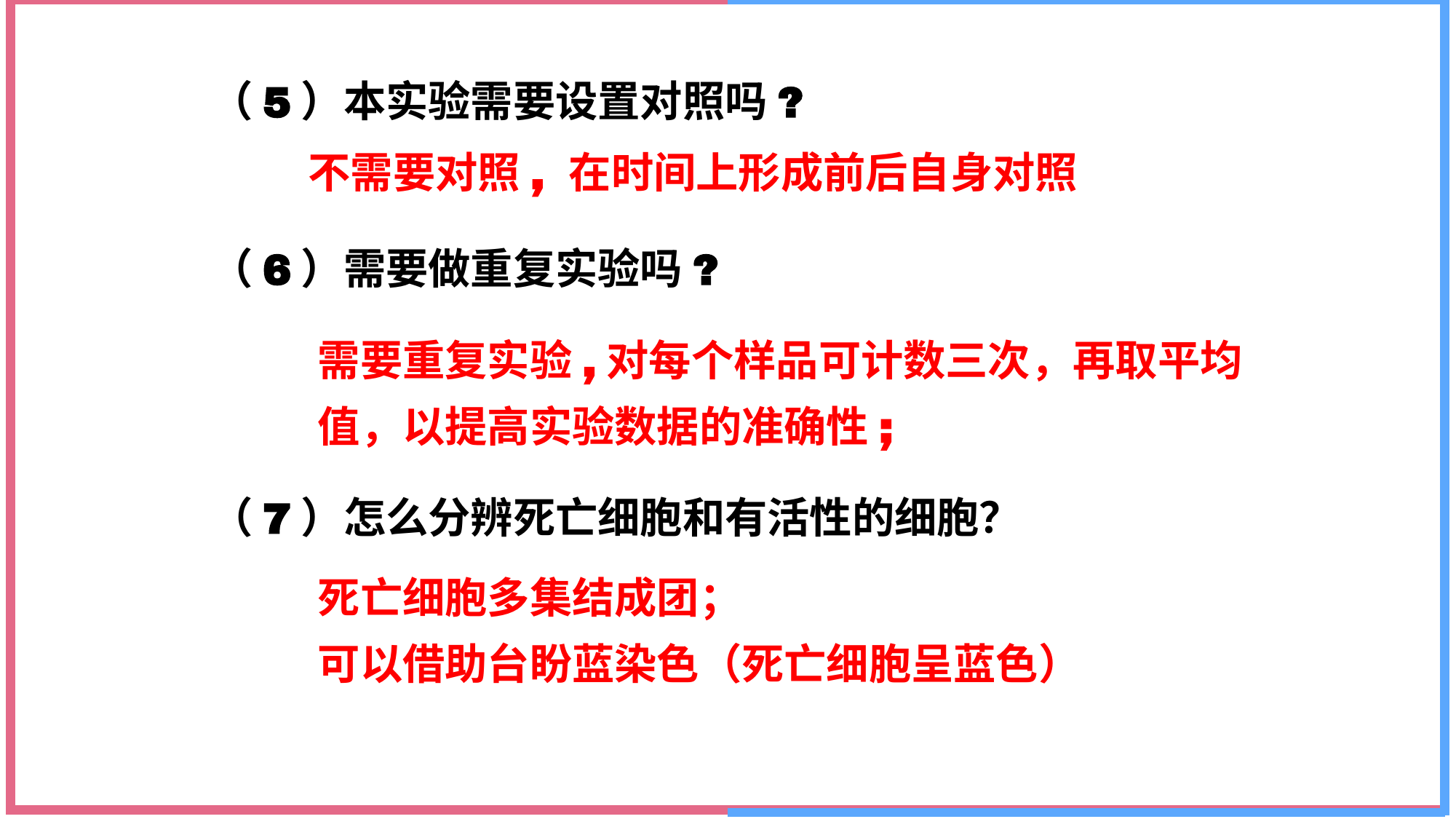

（5）本实验需要设置对照吗?
不需要对照, 在时间上形成前后自身对照
（6）需要做重复实验吗?
需要重复实验,对每个样品可计数三次，再取平均值，以提高实验数据的准确性;
（7）怎么分辨死亡细胞和有活性的细胞？
死亡细胞多集结成团；
可以借助台盼蓝染色（死亡细胞呈蓝色）